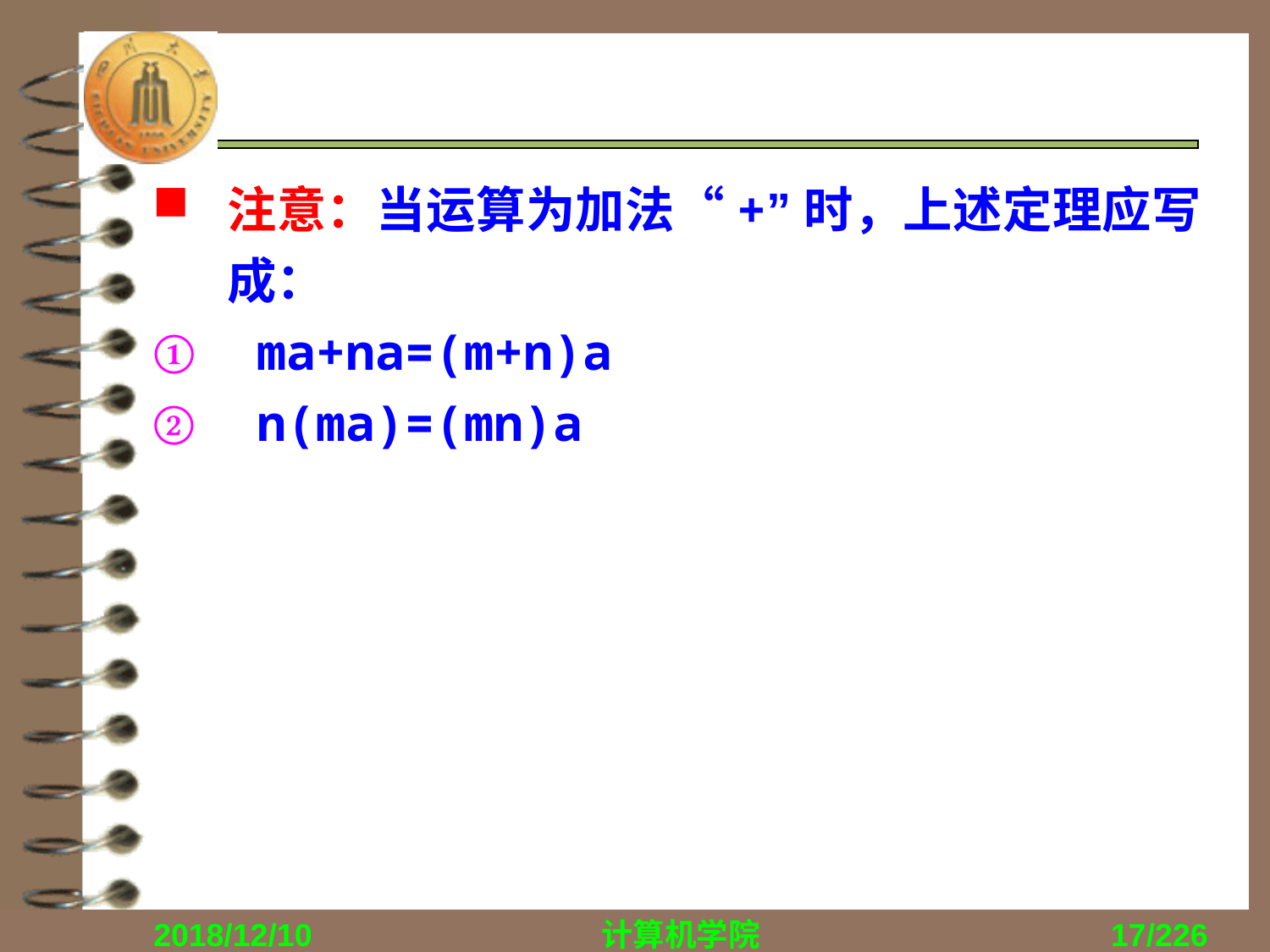

#
注意：当运算为加法“+”时，上述定理应写成：
 ma+na=(m+n)a
 n(ma)=(mn)a
2018/12/10
计算机学院
17/226